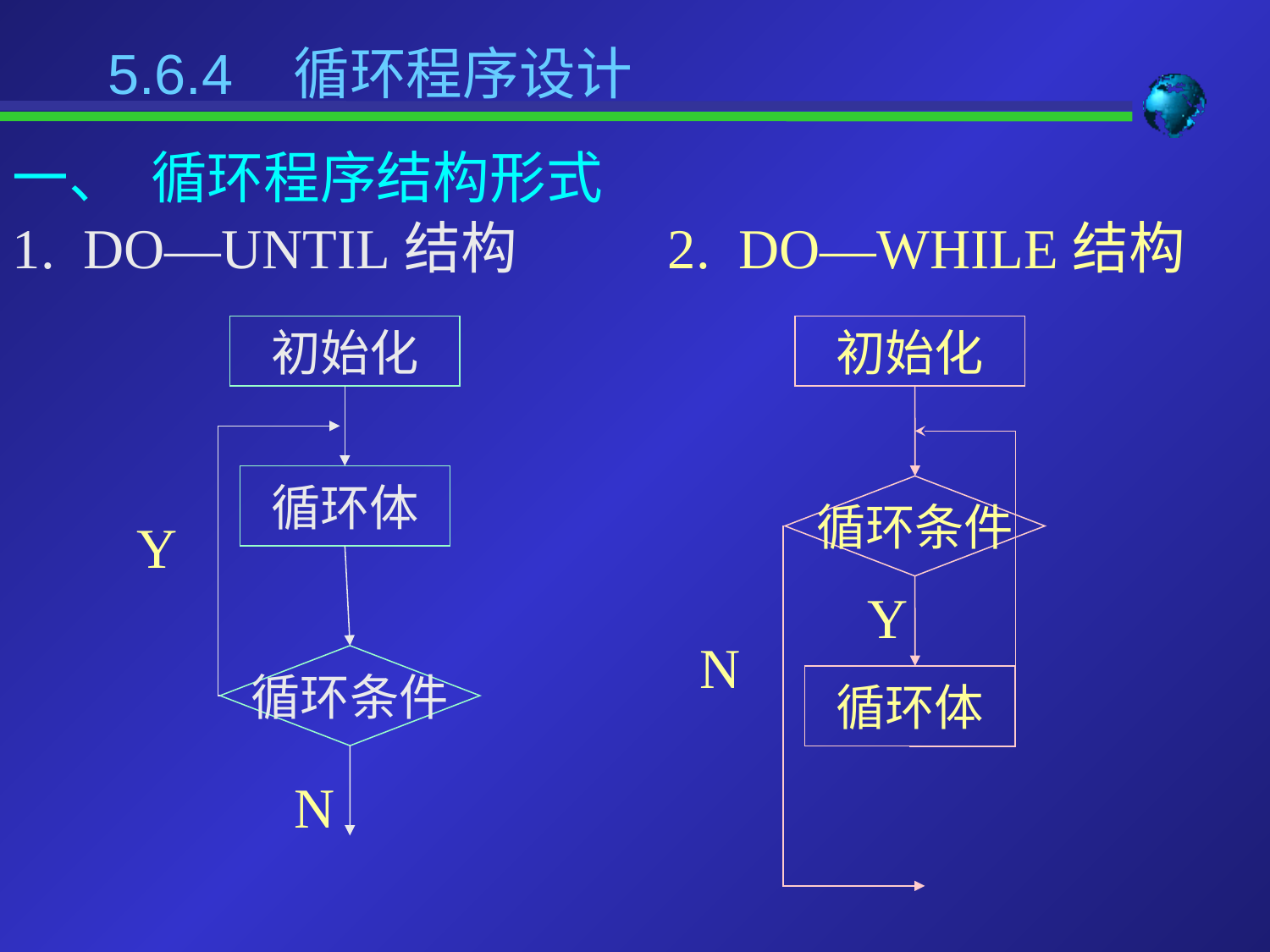

5.6.4   循环程序设计
一、  循环程序结构形式
1.  DO—UNTIL结构
2.  DO—WHILE结构
初始化
循环体
Y
循环条件
N
初始化

循环条件
Y

N
循环体
25